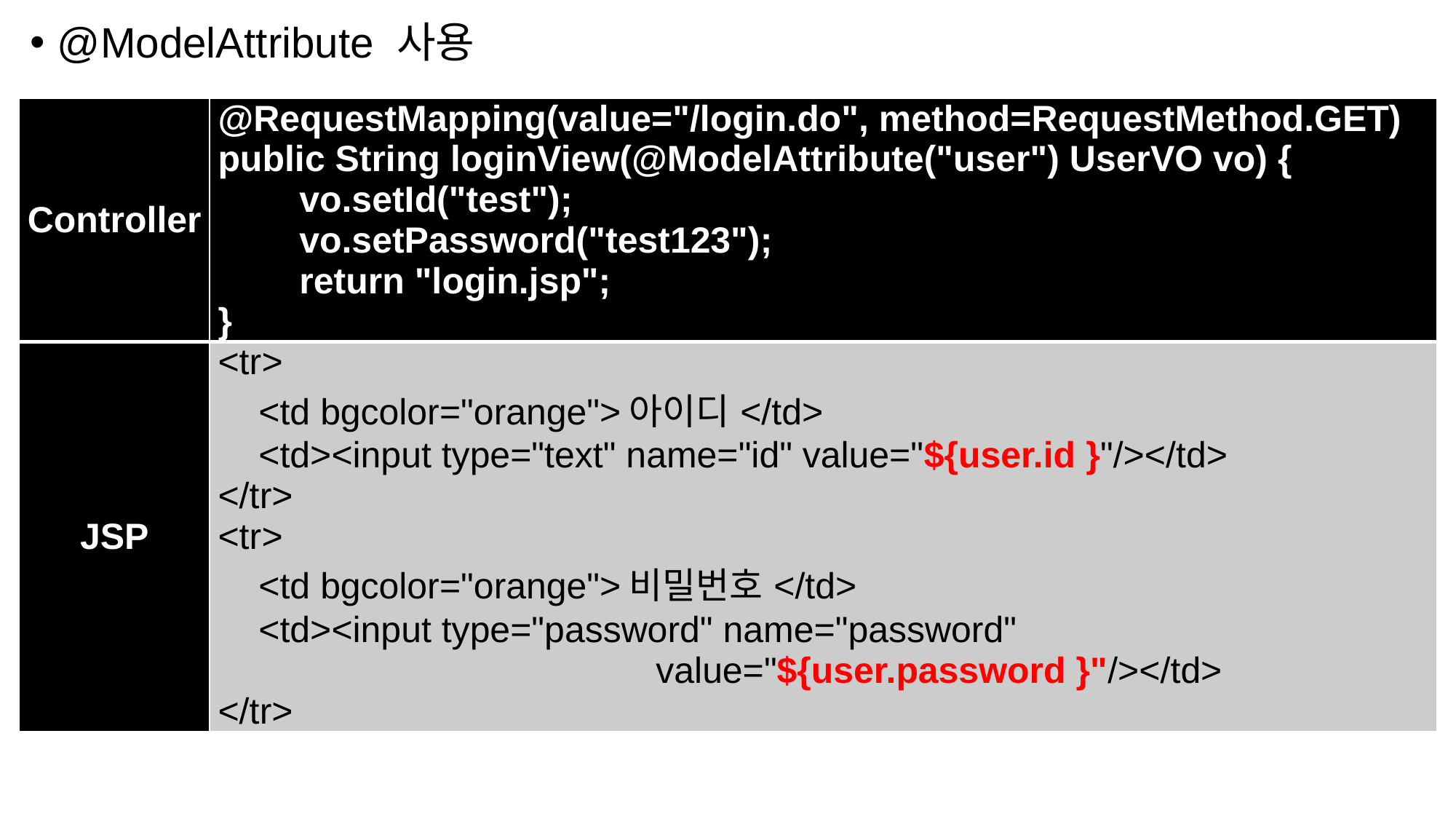

@ModelAttribute 사용
| Controller | @RequestMapping(value="/login.do", method=RequestMethod.GET) public String loginView(@ModelAttribute("user") UserVO vo) { vo.setId("test"); vo.setPassword("test123"); return "login.jsp"; } |
| --- | --- |
| JSP | <tr> <td bgcolor="orange">아이디</td> <td><input type="text" name="id" value="${user.id }"/></td> </tr> <tr> <td bgcolor="orange">비밀번호</td> <td><input type="password" name="password" value="${user.password }"/></td> </tr> |